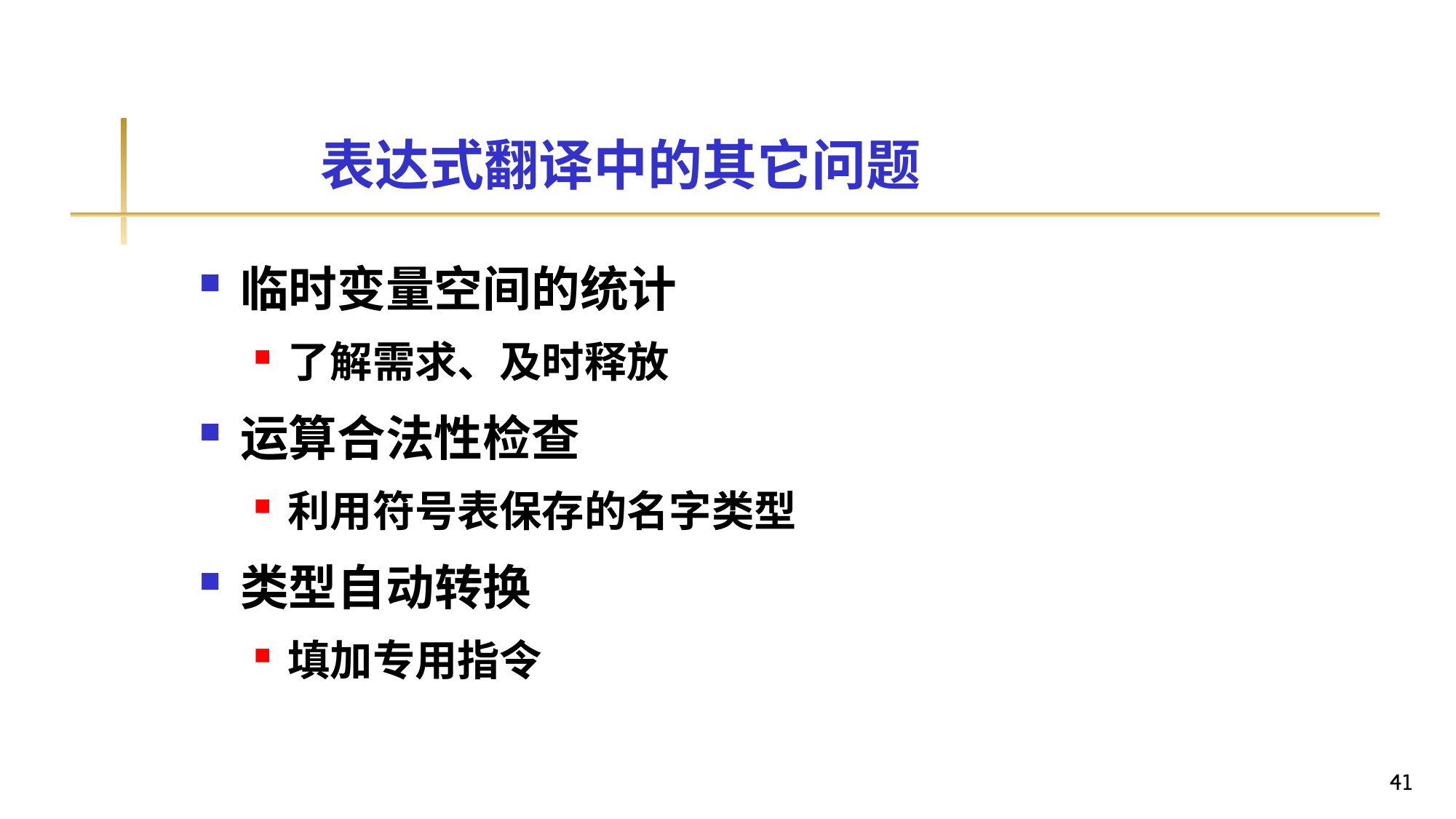

# 表达式翻译中的其它问题
临时变量空间的统计
了解需求、及时释放
运算合法性检查
利用符号表保存的名字类型
类型自动转换
填加专用指令
41